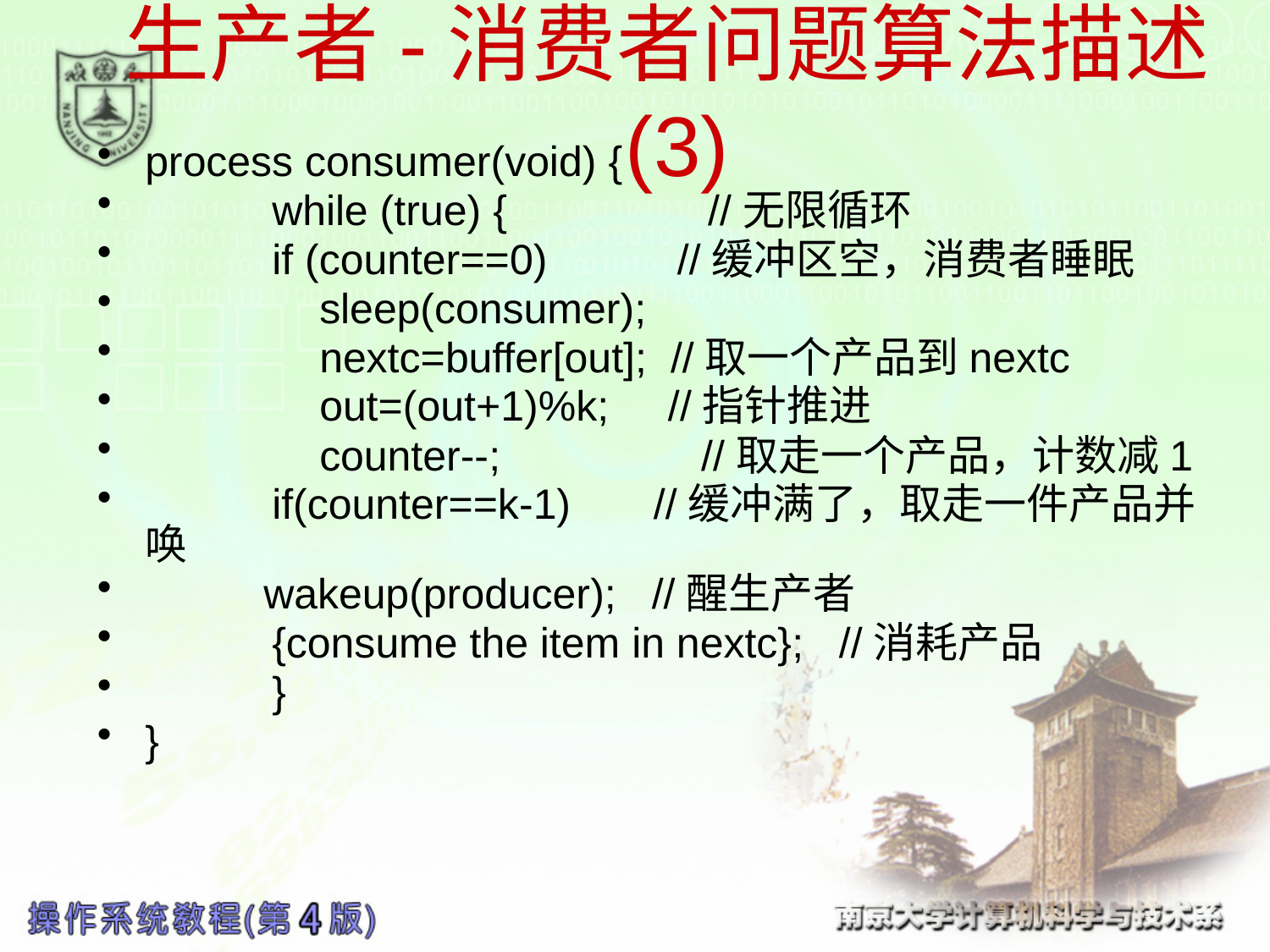

# 生产者-消费者问题算法描述(3)
process consumer(void) {
	while (true) {                 //无限循环
	if (counter==0)           //缓冲区空，消费者睡眠
	    sleep(consumer);
	    nextc=buffer[out];  //取一个产品到nextc
	    out=(out+1)%k;     //指针推进
	    counter--;                 //取走一个产品，计数减1
	if(counter==k-1)       //缓冲满了，取走一件产品并唤
          wakeup(producer);   //醒生产者
	{consume the item in nextc};   //消耗产品
	}
}